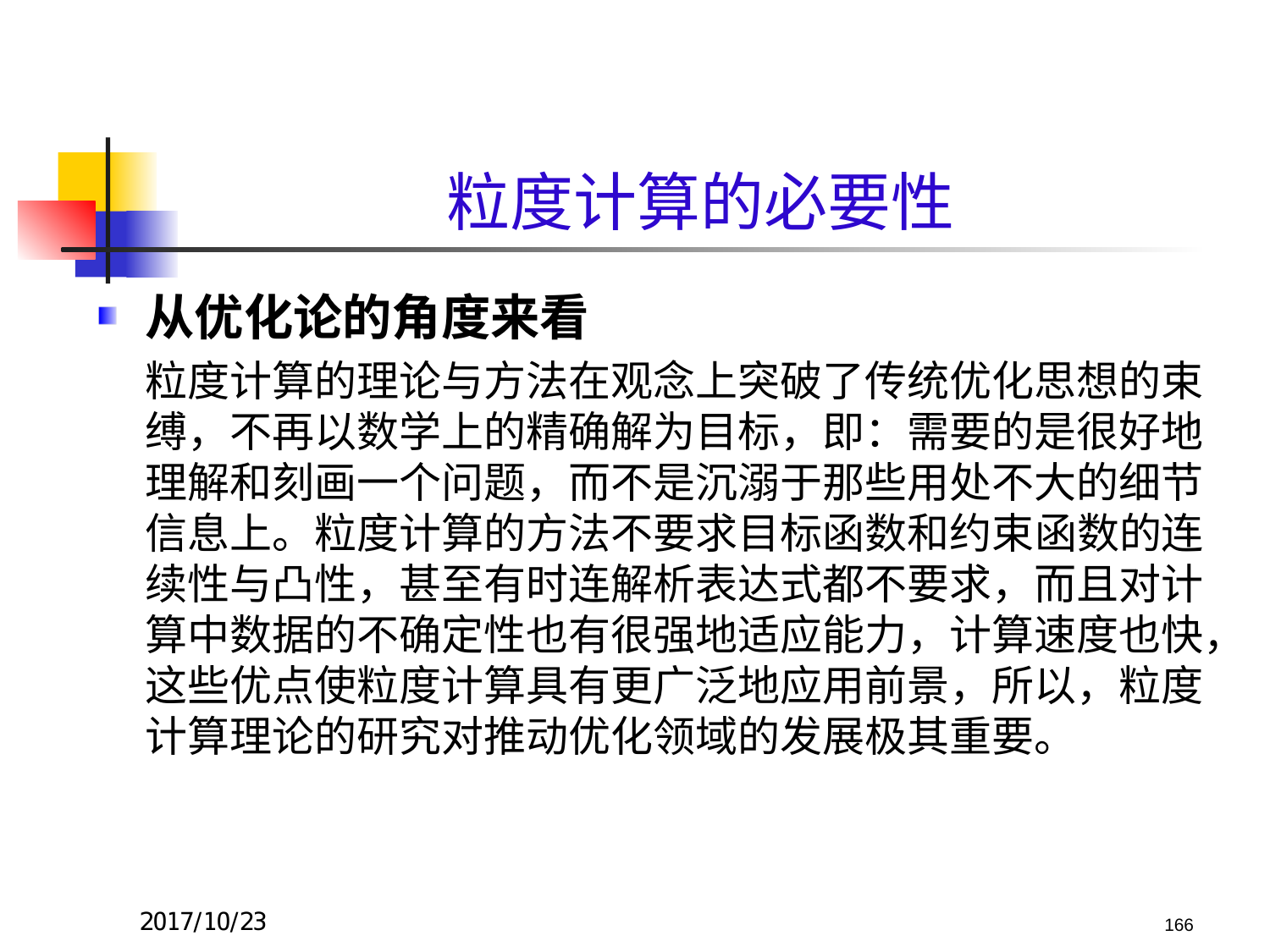

# 粒度计算的必要性
从优化论的角度来看
	粒度计算的理论与方法在观念上突破了传统优化思想的束缚，不再以数学上的精确解为目标，即：需要的是很好地理解和刻画一个问题，而不是沉溺于那些用处不大的细节信息上。粒度计算的方法不要求目标函数和约束函数的连续性与凸性，甚至有时连解析表达式都不要求，而且对计算中数据的不确定性也有很强地适应能力，计算速度也快，这些优点使粒度计算具有更广泛地应用前景，所以，粒度计算理论的研究对推动优化领域的发展极其重要。
2017/10/23
166